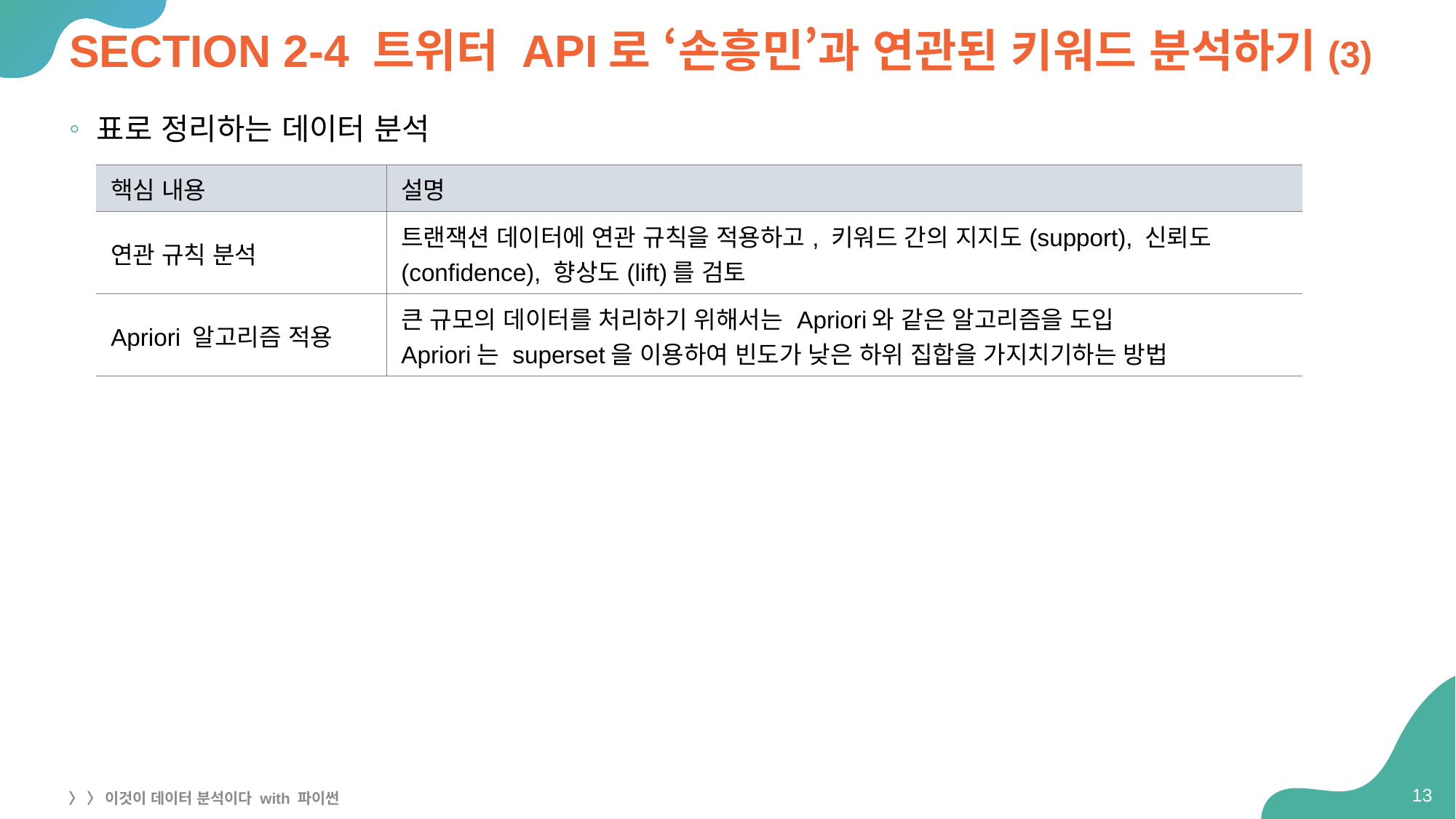

# SECTION 2-4 트위터 API로 ‘손흥민’과 연관된 키워드 분석하기(3)
표로 정리하는 데이터 분석
| 핵심 내용 | 설명 |
| --- | --- |
| 연관 규칙 분석 | 트랜잭션 데이터에 연관 규칙을 적용하고, 키워드 간의 지지도(support), 신뢰도(confidence), 향상도(lift)를 검토 |
| Apriori 알고리즘 적용 | 큰 규모의 데이터를 처리하기 위해서는 Apriori와 같은 알고리즘을 도입 Apriori는 superset을 이용하여 빈도가 낮은 하위 집합을 가지치기하는 방법 |
13
〉 〉 이것이 데이터 분석이다 with 파이썬